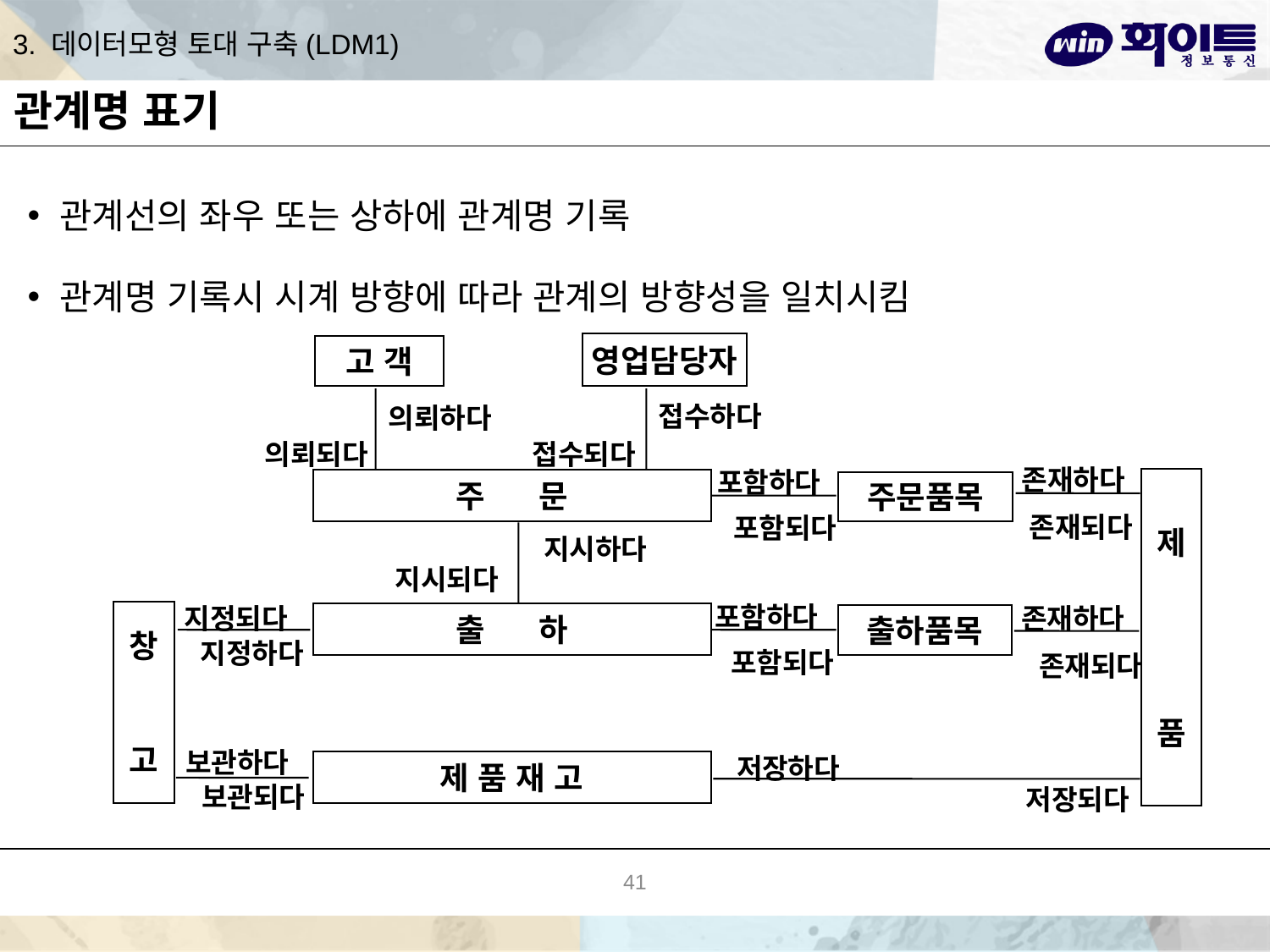

# 3. 데이터모형 토대 구축(LDM1)
관계명 표기
관계선의 좌우 또는 상하에 관계명 기록
관계명 기록시 시계 방향에 따라 관계의 방향성을 일치시킴
영업담당자
고 객

접수하다
의뢰하다
의뢰되다
접수되다
존재하다
포함하다
제

품
주      문
주문품목

존재되다
포함되다

지시하다
지시되다
포함하다
지정되다
존재하다
창

고
출      하
출하품목
지정하다

포함되다
존재되다
보관하다
저장하다
제 품 재 고
보관되다
저장되다

41